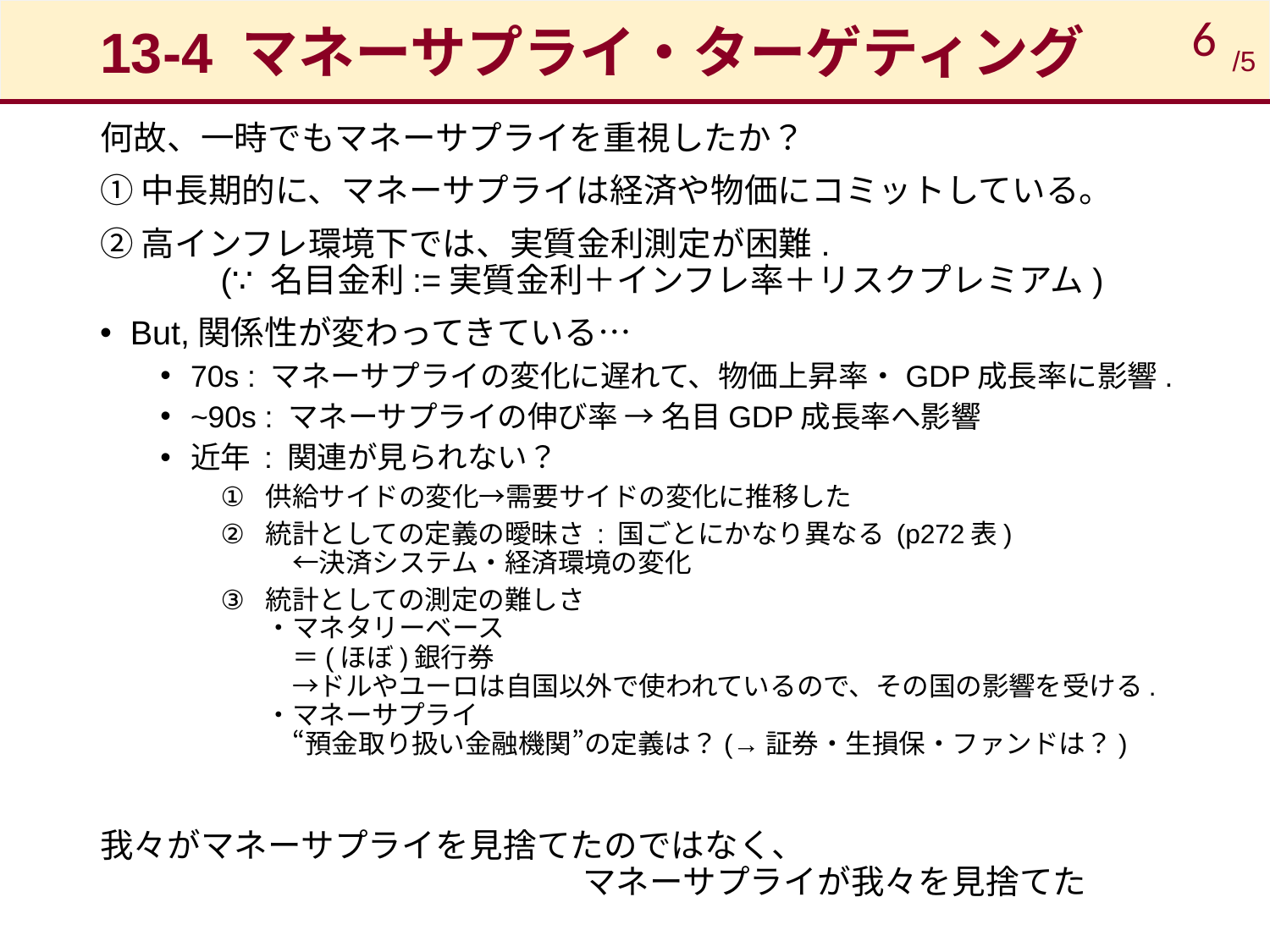

# 13-4 マネーサプライ・ターゲティング
6
/5
何故、一時でもマネーサプライを重視したか？
①中長期的に、マネーサプライは経済や物価にコミットしている。
②高インフレ環境下では、実質金利測定が困難.
	(∵ 名目金利:=実質金利＋インフレ率＋リスクプレミアム)
But,関係性が変わってきている…
70s : マネーサプライの変化に遅れて、物価上昇率・GDP成長率に影響.
~90s : マネーサプライの伸び率 → 名目GDP成長率へ影響
近年 : 関連が見られない？
供給サイドの変化→需要サイドの変化に推移した
統計としての定義の曖昧さ : 国ごとにかなり異なる (p272表)
　←決済システム・経済環境の変化
統計としての測定の難しさ
・マネタリーベース
　＝(ほぼ)銀行券
　→ドルやユーロは自国以外で使われているので、その国の影響を受ける.
・マネーサプライ
　“預金取り扱い金融機関”の定義は？(→証券・生損保・ファンドは？)

我々がマネーサプライを見捨てたのではなく、
				マネーサプライが我々を見捨てた